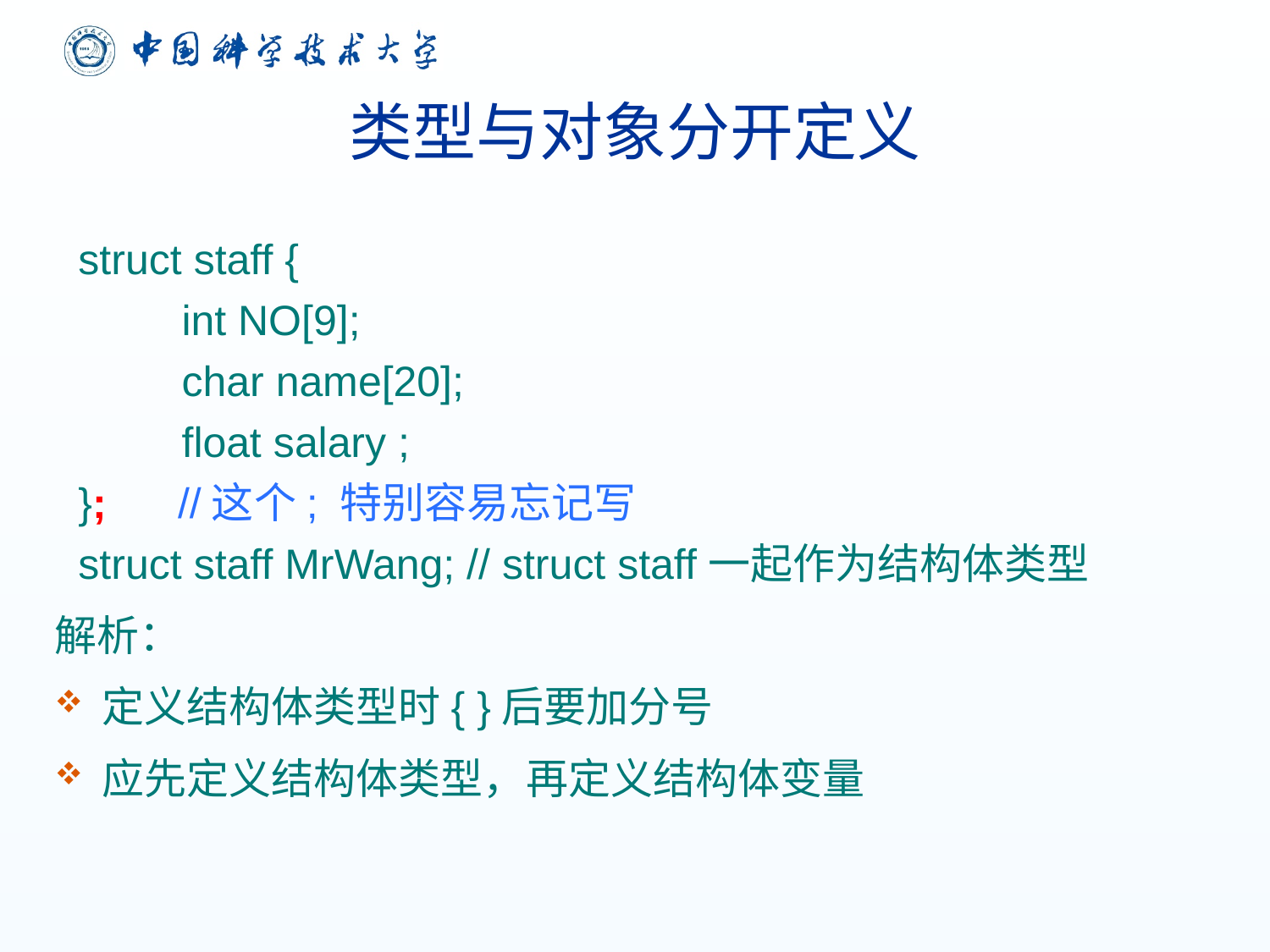

# 类型与对象分开定义
  struct staff {
	int NO[9];
	char name[20];
	float salary ;
  };      //这个; 特别容易忘记写
  struct staff MrWang; // struct staff一起作为结构体类型
解析：
定义结构体类型时{ }后要加分号
应先定义结构体类型，再定义结构体变量